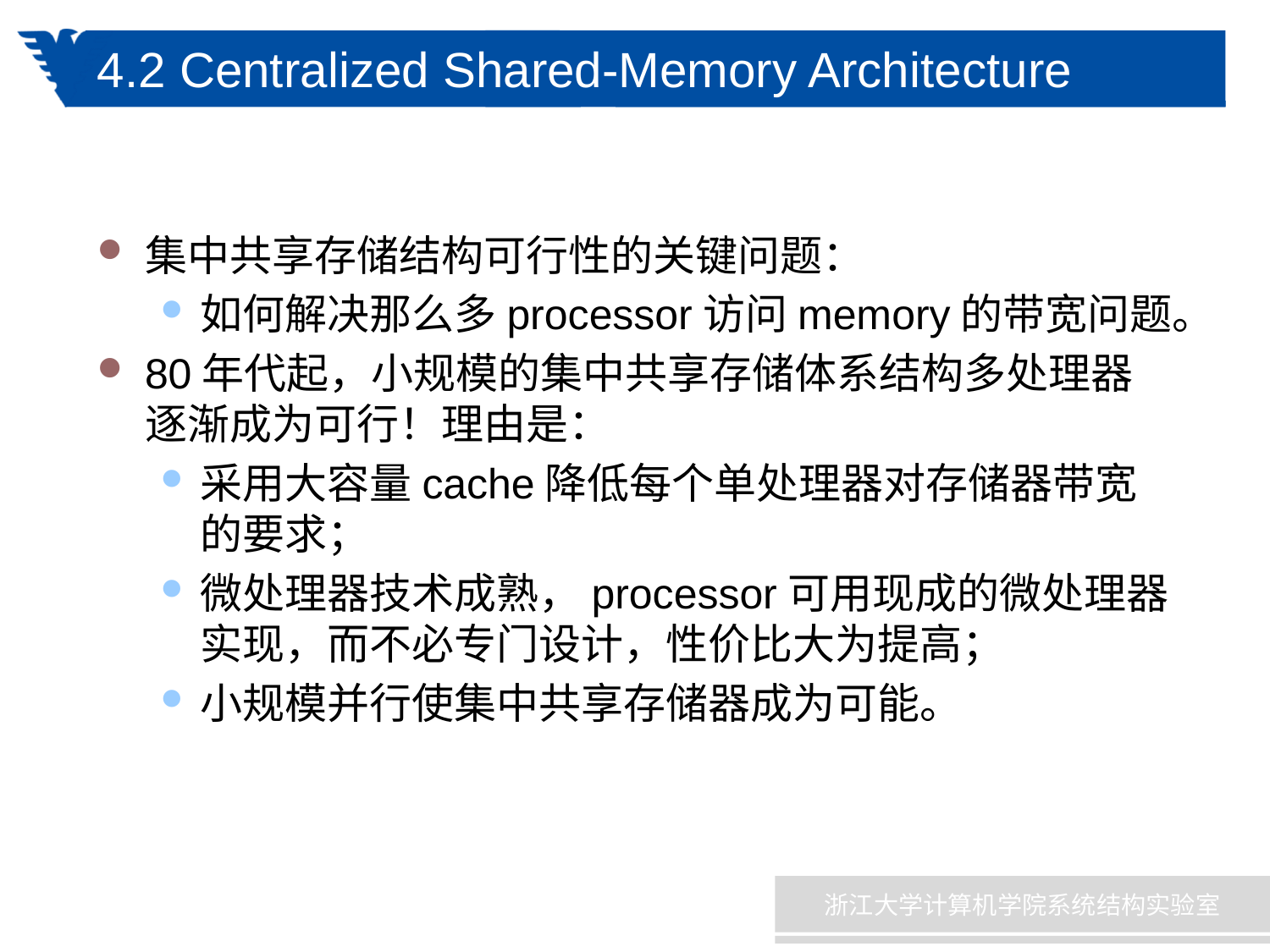

# 4.2 Centralized Shared-Memory Architecture
集中共享存储结构可行性的关键问题：
如何解决那么多processor访问memory的带宽问题。
80年代起，小规模的集中共享存储体系结构多处理器逐渐成为可行！理由是：
采用大容量cache降低每个单处理器对存储器带宽的要求；
微处理器技术成熟，processor可用现成的微处理器实现，而不必专门设计，性价比大为提高；
小规模并行使集中共享存储器成为可能。